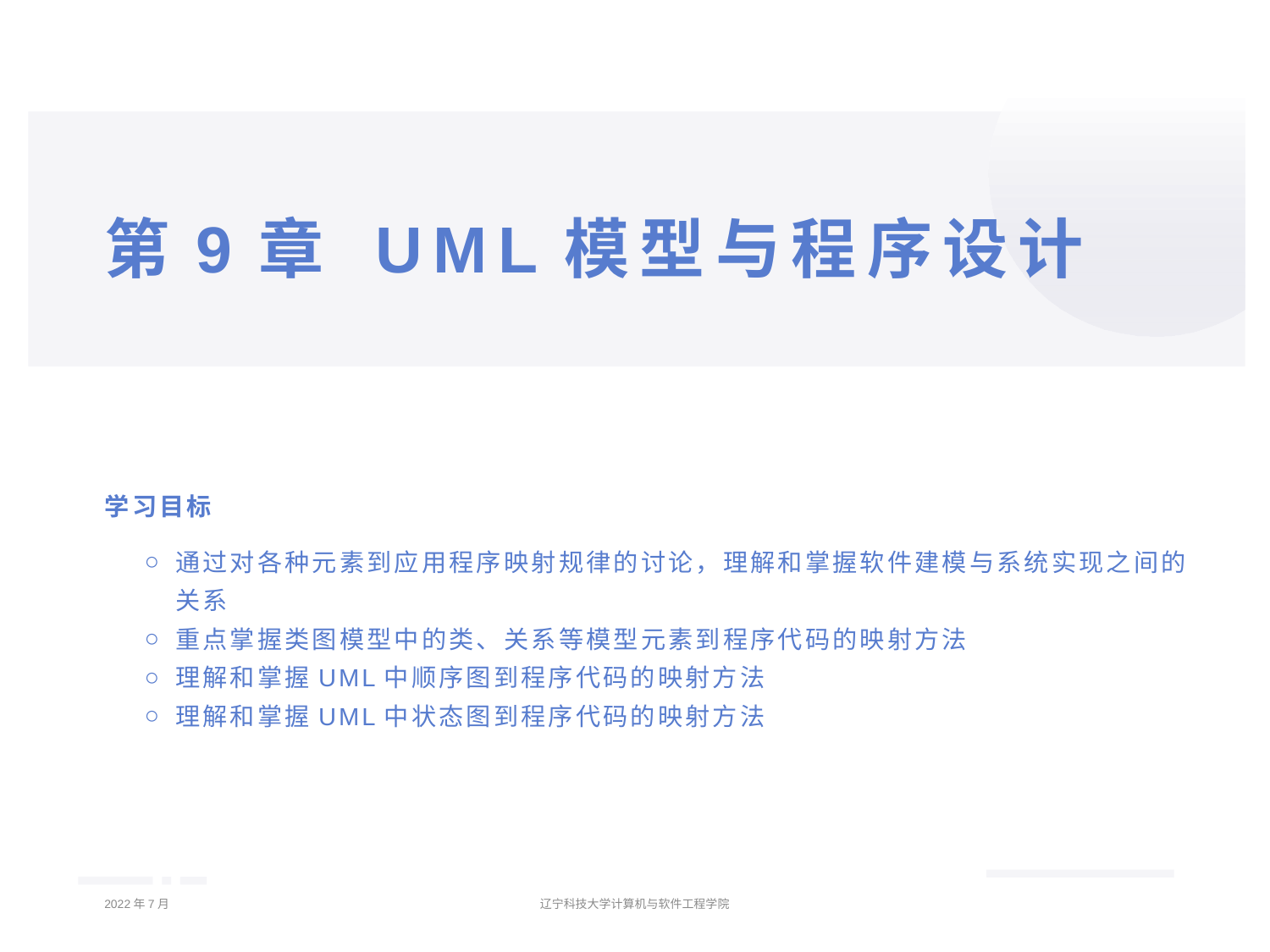

# 第9章 UML模型与程序设计
学习目标
通过对各种元素到应用程序映射规律的讨论，理解和掌握软件建模与系统实现之间的关系
重点掌握类图模型中的类、关系等模型元素到程序代码的映射方法
理解和掌握UML中顺序图到程序代码的映射方法
理解和掌握UML中状态图到程序代码的映射方法
2022年7月
辽宁科技大学计算机与软件工程学院
1